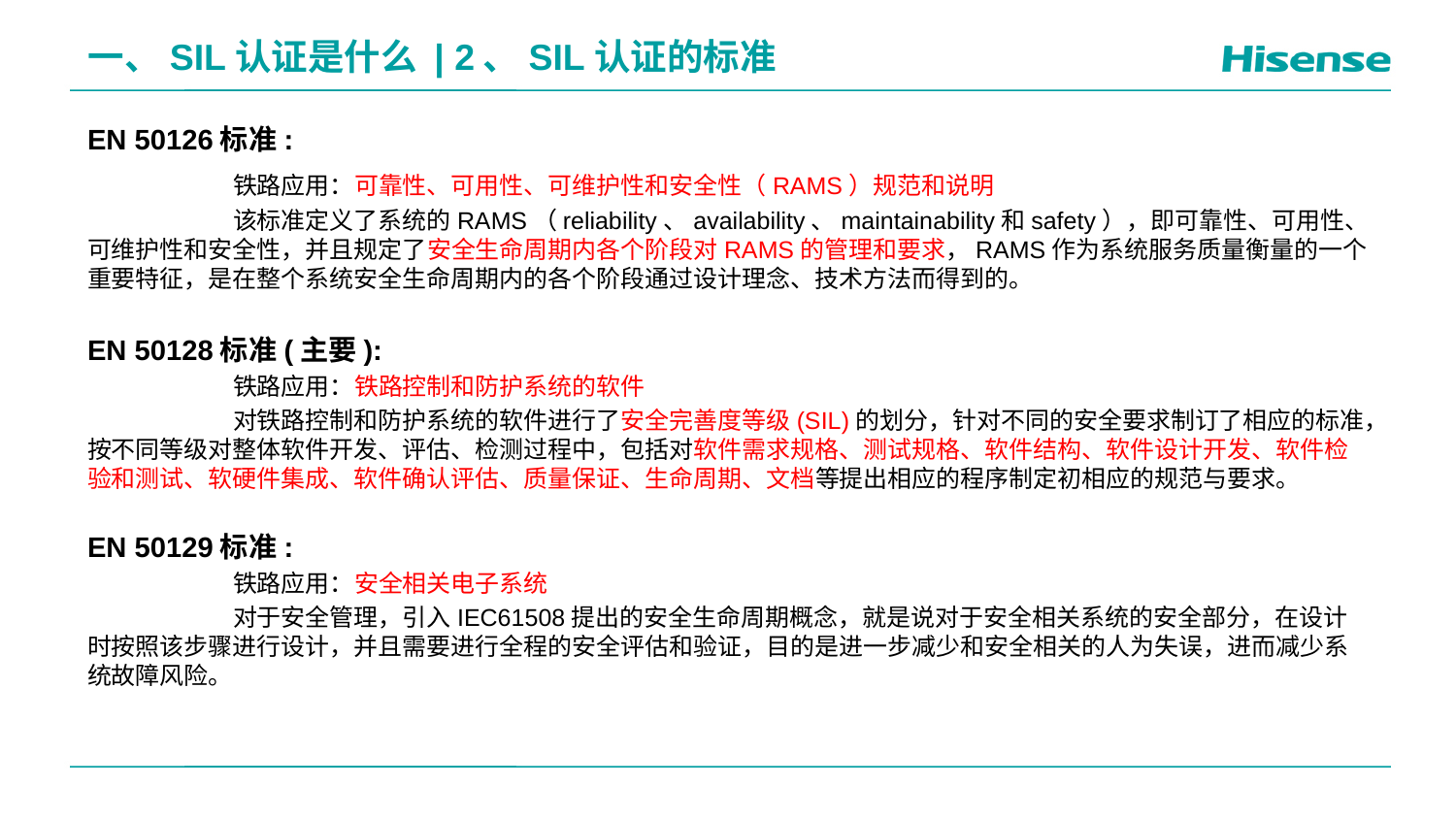

一、SIL认证是什么 | 2、SIL认证的标准
EN 50126标准:
	铁路应用：可靠性、可用性、可维护性和安全性（RAMS）规范和说明
	该标准定义了系统的RAMS（reliability、availability、maintainability和safety），即可靠性、可用性、可维护性和安全性，并且规定了安全生命周期内各个阶段对RAMS的管理和要求，RAMS作为系统服务质量衡量的一个重要特征，是在整个系统安全生命周期内的各个阶段通过设计理念、技术方法而得到的。

EN 50128标准(主要):
	铁路应用：铁路控制和防护系统的软件
	对铁路控制和防护系统的软件进行了安全完善度等级(SIL)的划分，针对不同的安全要求制订了相应的标准，按不同等级对整体软件开发、评估、检测过程中，包括对软件需求规格、测试规格、软件结构、软件设计开发、软件检验和测试、软硬件集成、软件确认评估、质量保证、生命周期、文档等提出相应的程序制定初相应的规范与要求。

EN 50129标准:
	铁路应用：安全相关电子系统
	对于安全管理，引入IEC61508提出的安全生命周期概念，就是说对于安全相关系统的安全部分，在设计时按照该步骤进行设计，并且需要进行全程的安全评估和验证，目的是进一步减少和安全相关的人为失误，进而减少系统故障风险。